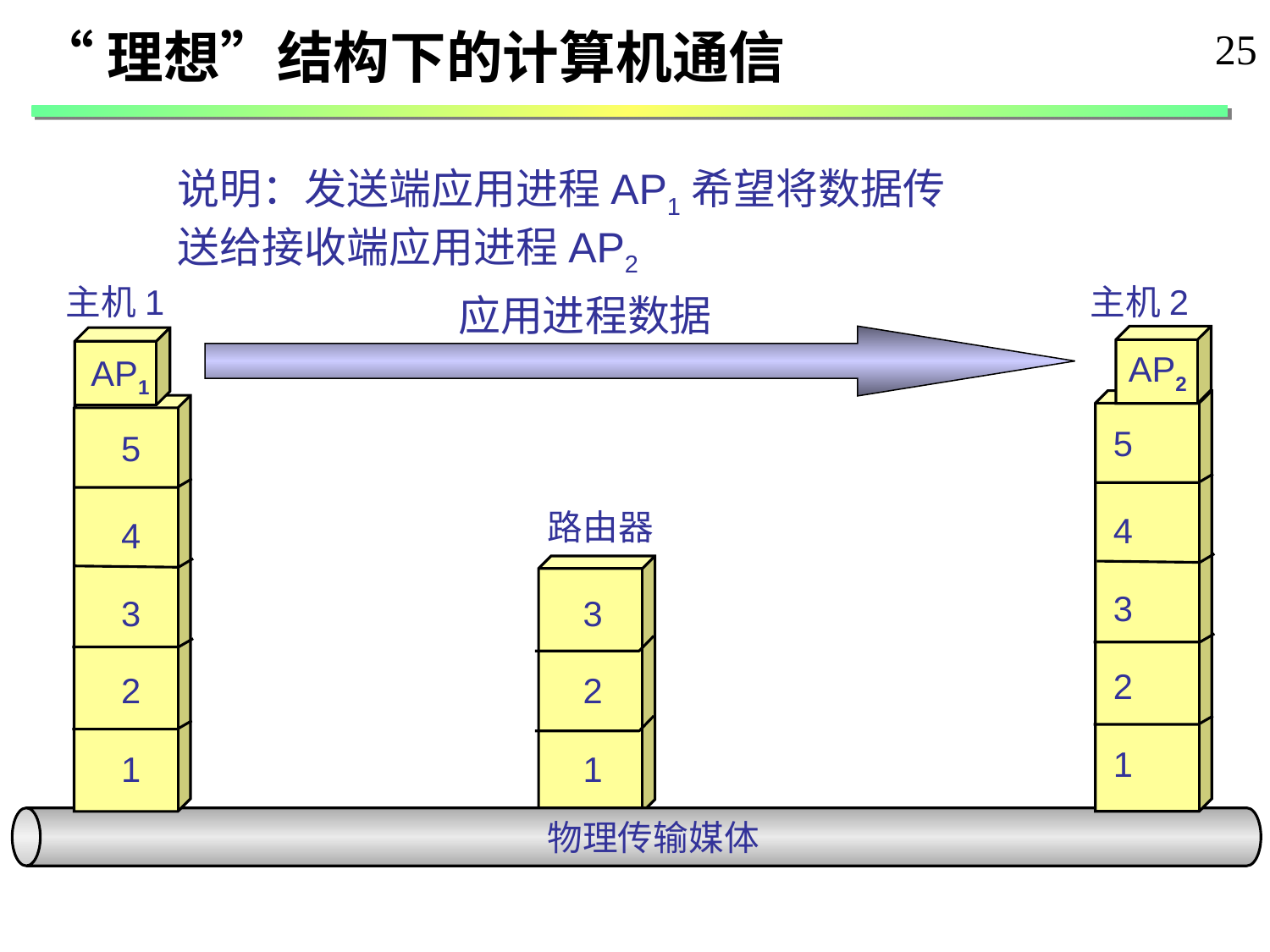

“理想”结构下的计算机通信
 25

说明：发送端应用进程AP1希望将数据传送给接收端应用进程AP2

主机 1
主机 2

AP2

5

4

3

2

1
应用进程数据

AP1

5

路由器
4

3
3

2
2

1
1
物理传输媒体